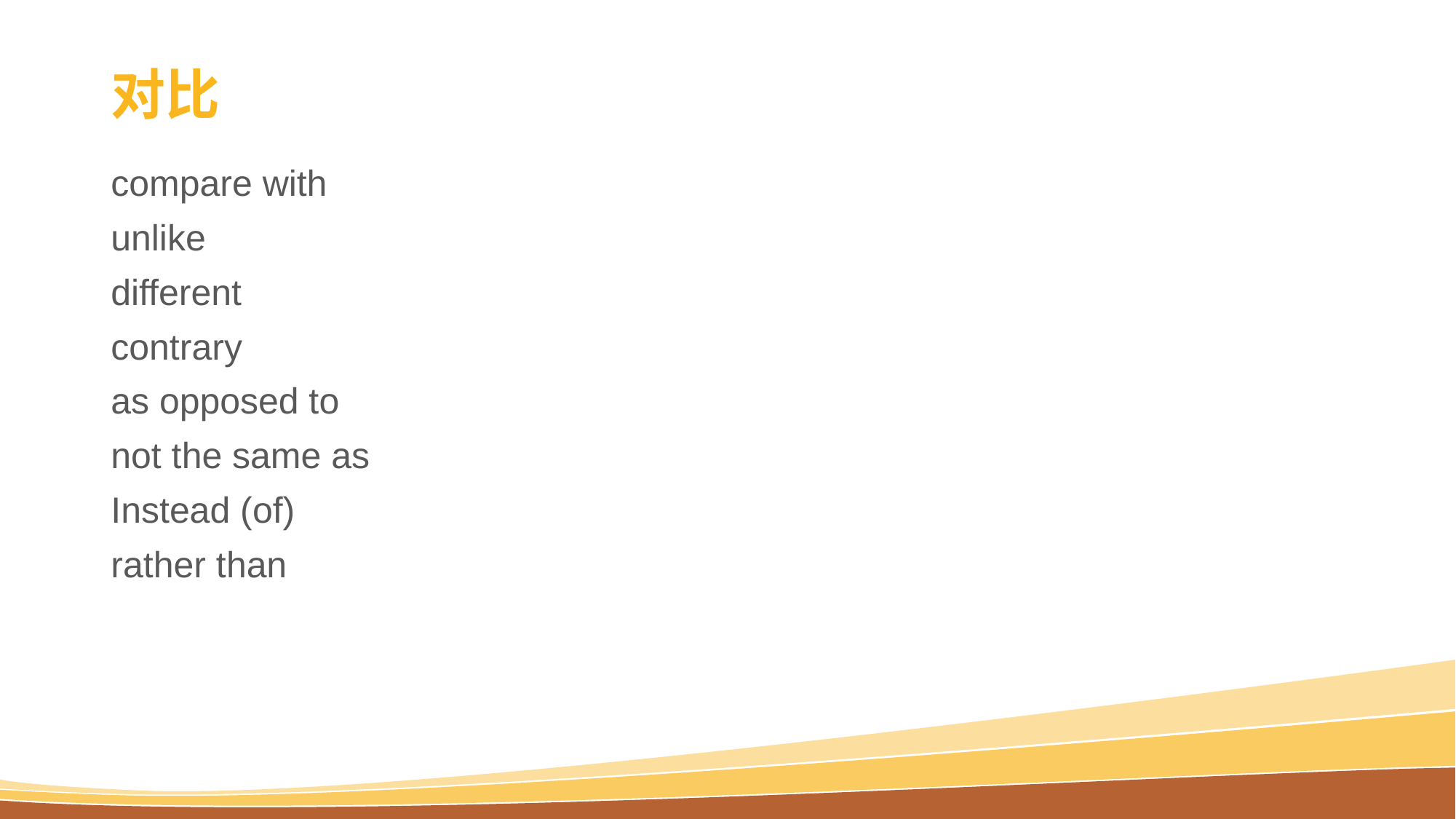

# 对比
compare with
unlike
different
contrary
as opposed to
not the same as
Instead (of)
rather than